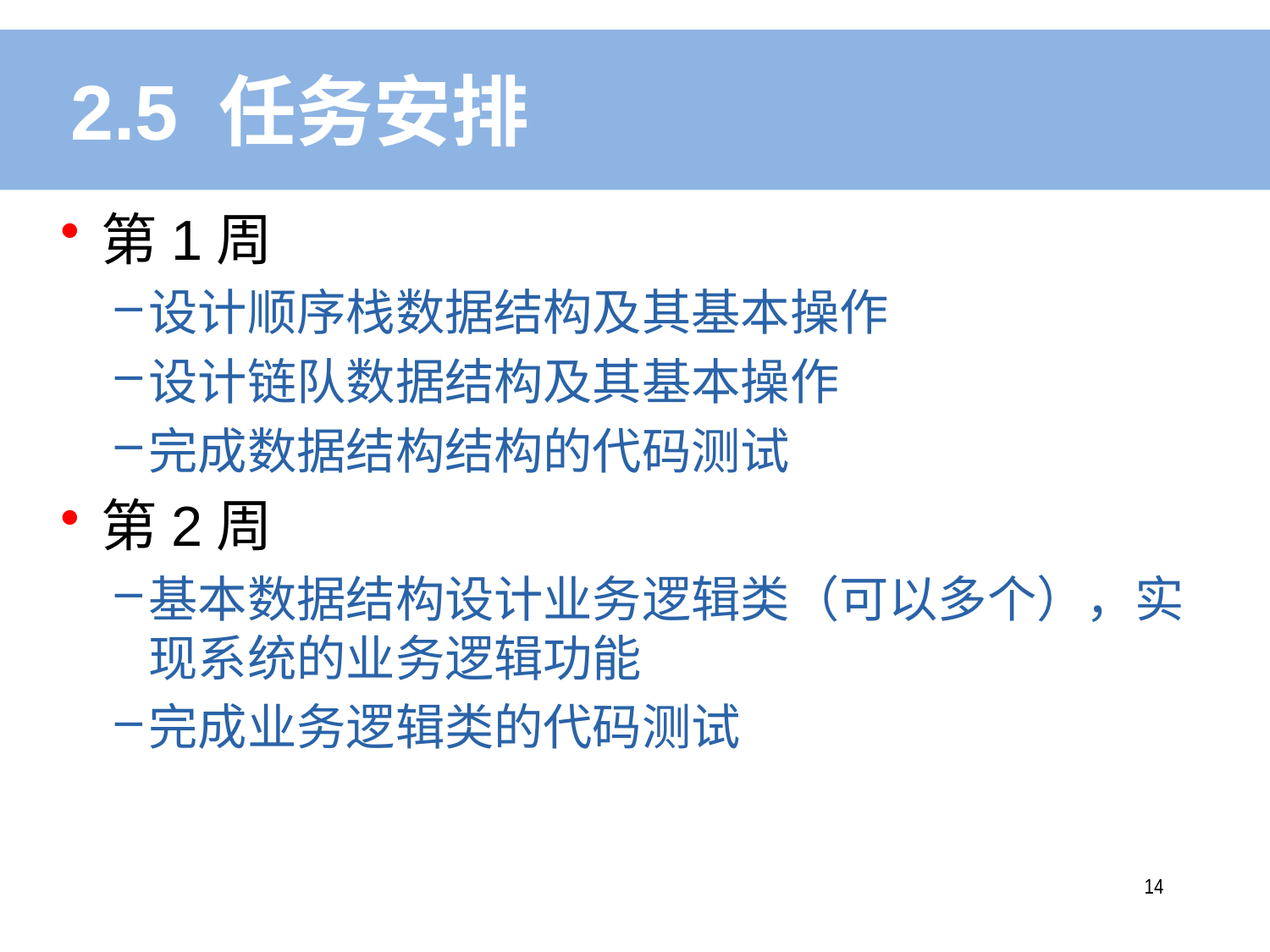

# 2.5 任务安排
第1周
设计顺序栈数据结构及其基本操作
设计链队数据结构及其基本操作
完成数据结构结构的代码测试
第2周
基本数据结构设计业务逻辑类（可以多个），实现系统的业务逻辑功能
完成业务逻辑类的代码测试
14